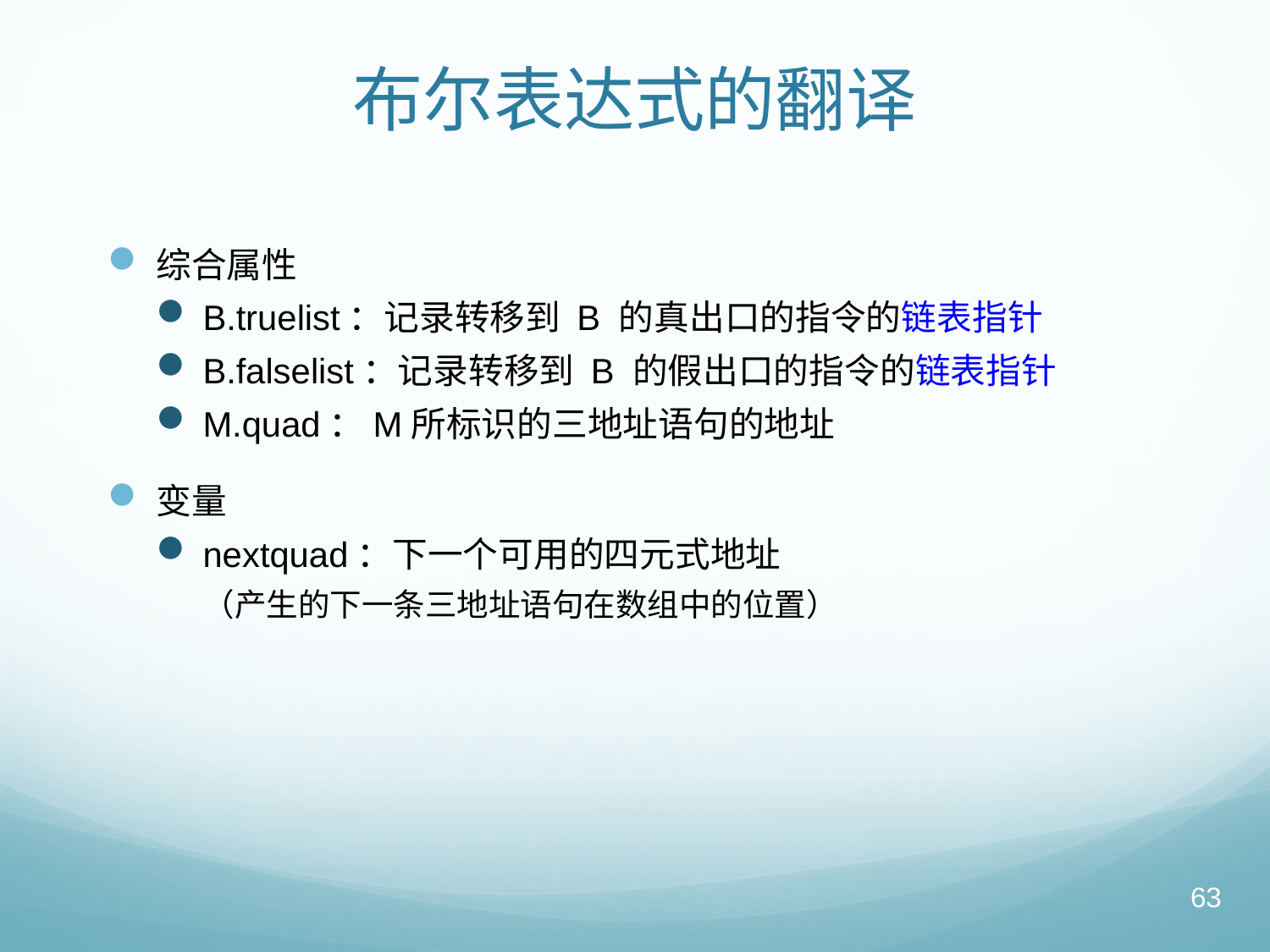

# 布尔表达式的翻译
综合属性
B.truelist：记录转移到 B 的真出口的指令的链表指针
B.falselist：记录转移到 B 的假出口的指令的链表指针
M.quad：M所标识的三地址语句的地址
变量
nextquad：下一个可用的四元式地址
（产生的下一条三地址语句在数组中的位置）

63